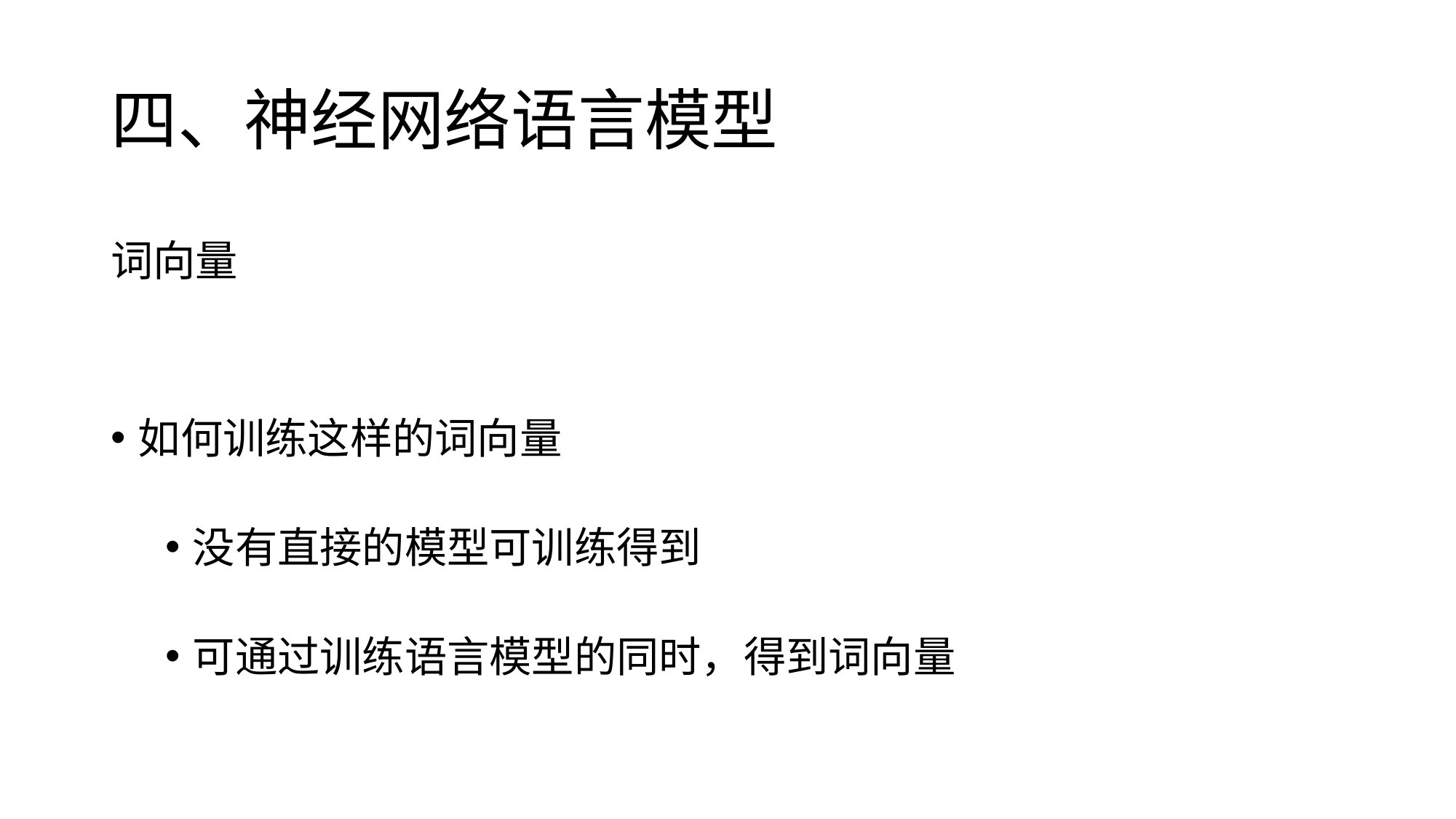

# 四、神经网络语言模型
词向量

如何训练这样的词向量
没有直接的模型可训练得到
可通过训练语言模型的同时，得到词向量